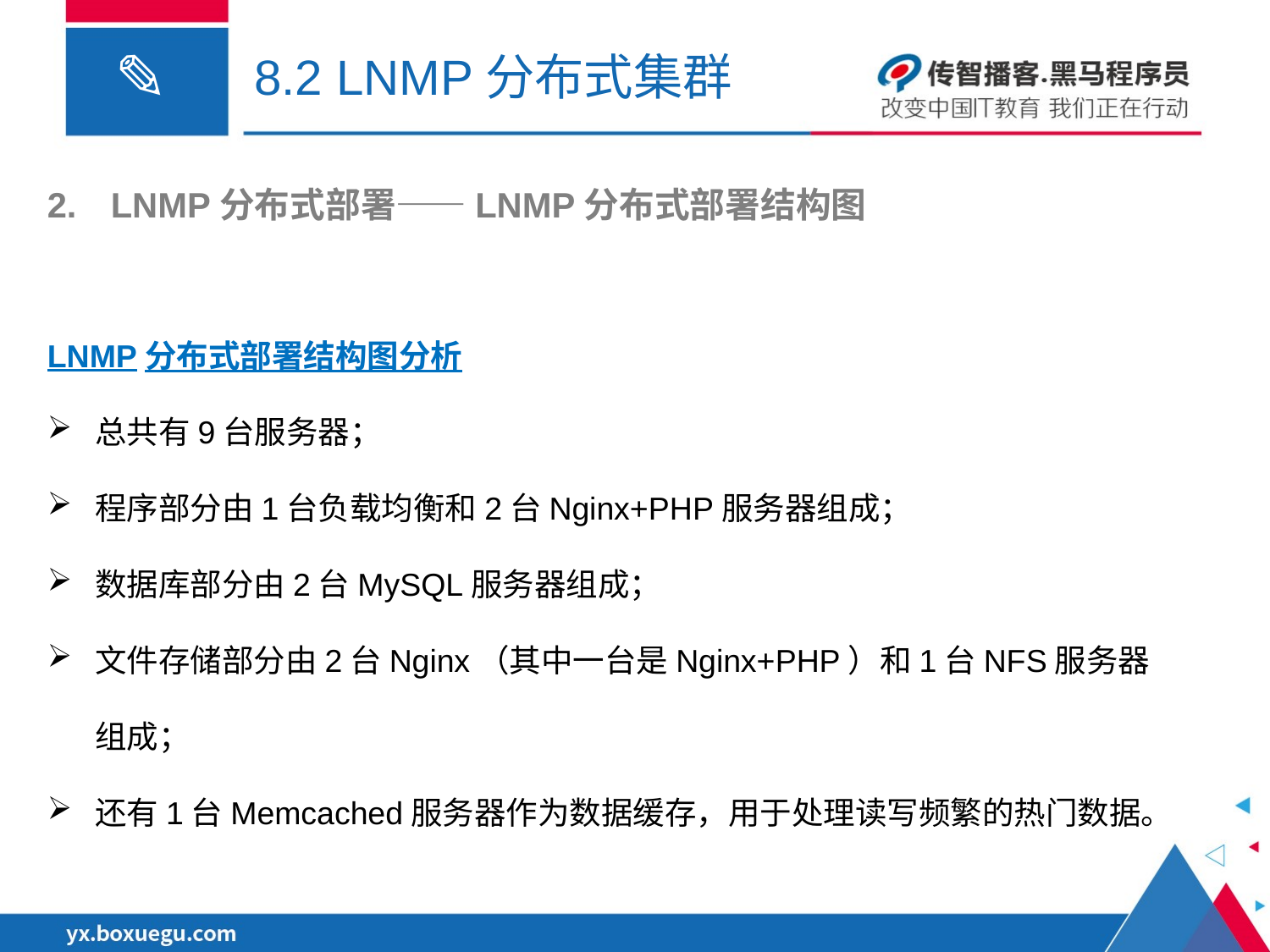

# 8.2 LNMP分布式集群
LNMP分布式部署——LNMP分布式部署结构图
LNMP分布式部署结构图分析
总共有9台服务器；
程序部分由1台负载均衡和2台Nginx+PHP服务器组成；
数据库部分由2台MySQL服务器组成；
文件存储部分由2台Nginx（其中一台是Nginx+PHP）和1台NFS服务器组成；
还有1台Memcached服务器作为数据缓存，用于处理读写频繁的热门数据。